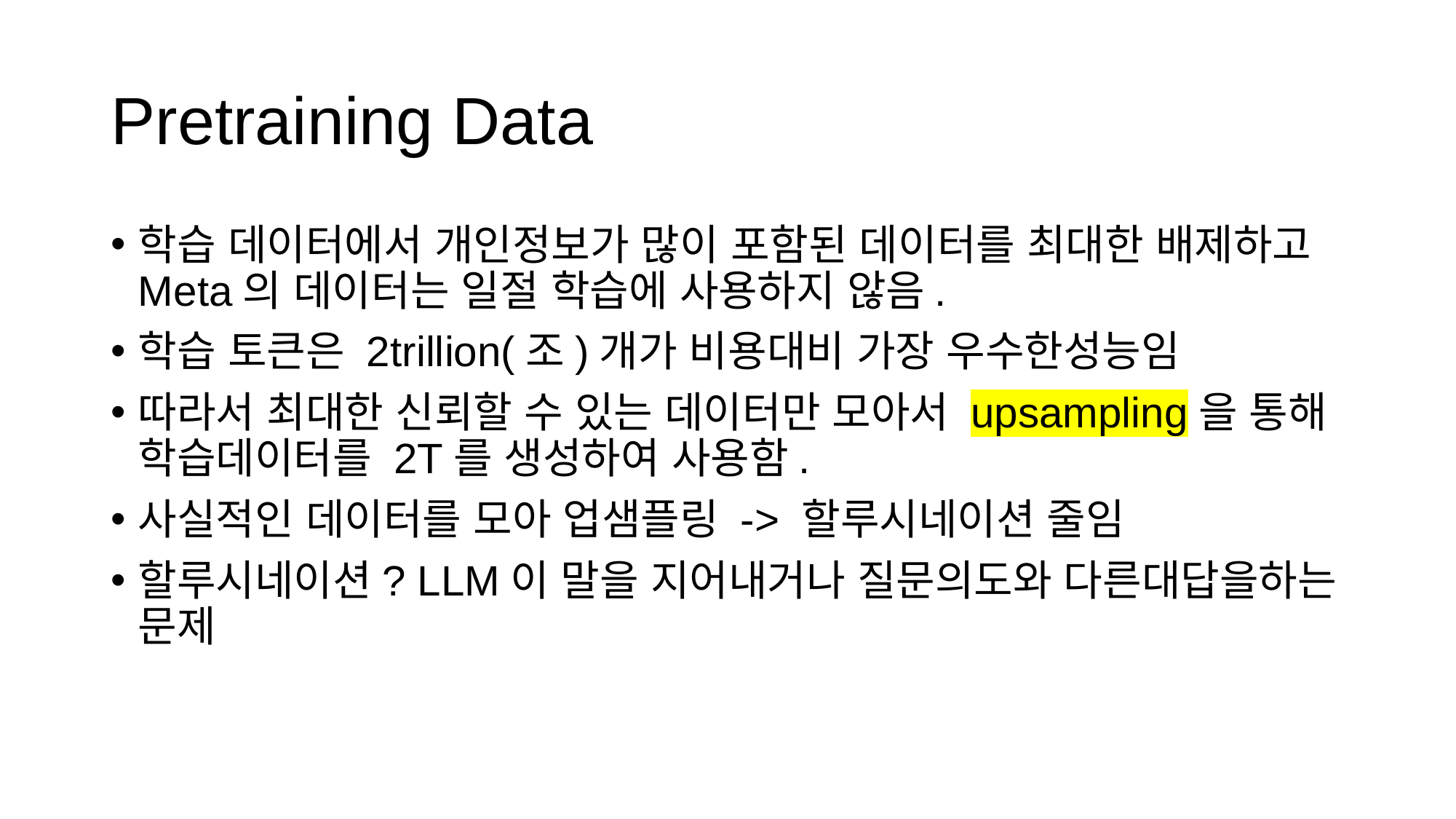

# Pretraining Data
학습 데이터에서 개인정보가 많이 포함된 데이터를 최대한 배제하고 Meta의 데이터는 일절 학습에 사용하지 않음.
학습 토큰은 2trillion(조)개가 비용대비 가장 우수한성능임
따라서 최대한 신뢰할 수 있는 데이터만 모아서 upsampling을 통해 학습데이터를 2T를 생성하여 사용함.
사실적인 데이터를 모아 업샘플링 -> 할루시네이션 줄임
할루시네이션? LLM이 말을 지어내거나 질문의도와 다른대답을하는 문제